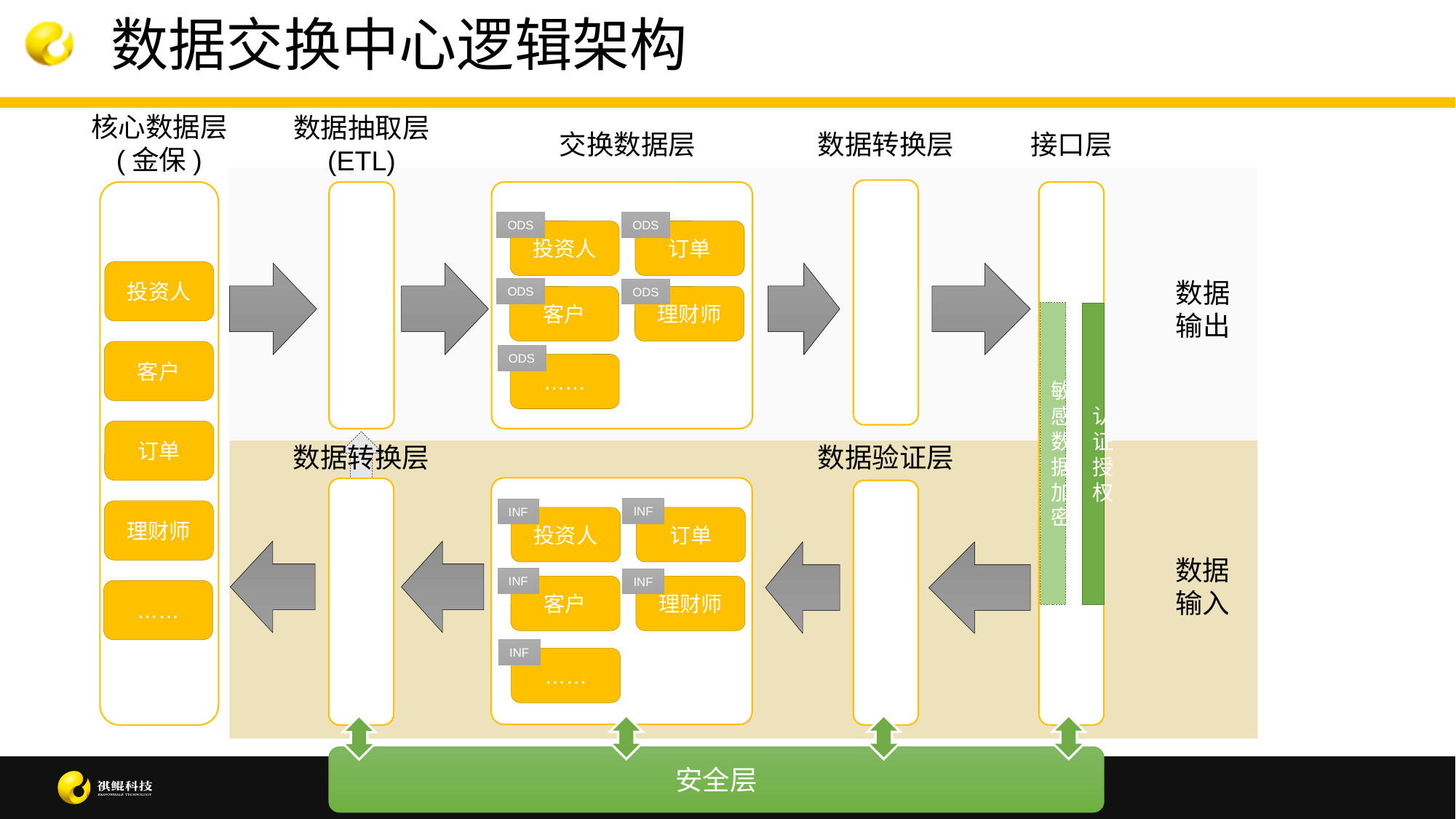

# 数据交换中心逻辑架构
核心数据层
(金保)
数据抽取层
(ETL)
交换数据层
数据转换层
接口层

ODS
ODS
投资人
订单
投资人

数据
输出
ODS
ODS
客户
理财师
敏感数据加密
认证
授权
客户
ODS
……
订单

数据转换层
数据验证层

INF
INF
理财师
投资人
订单

数据
输入
INF
INF
客户
理财师
……
INF
……

安全层